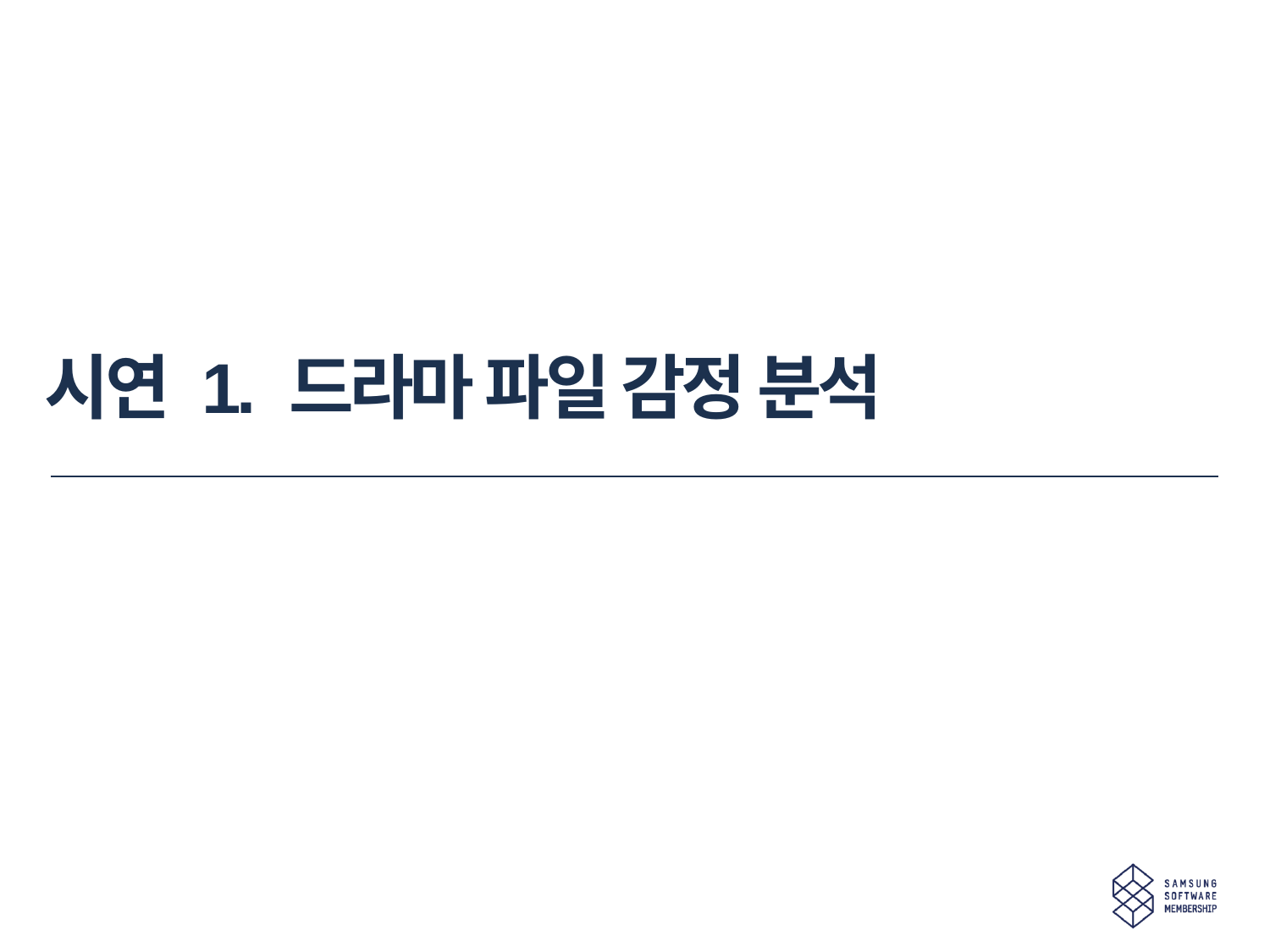

# 시연 1. 드라마 파일 감정 분석